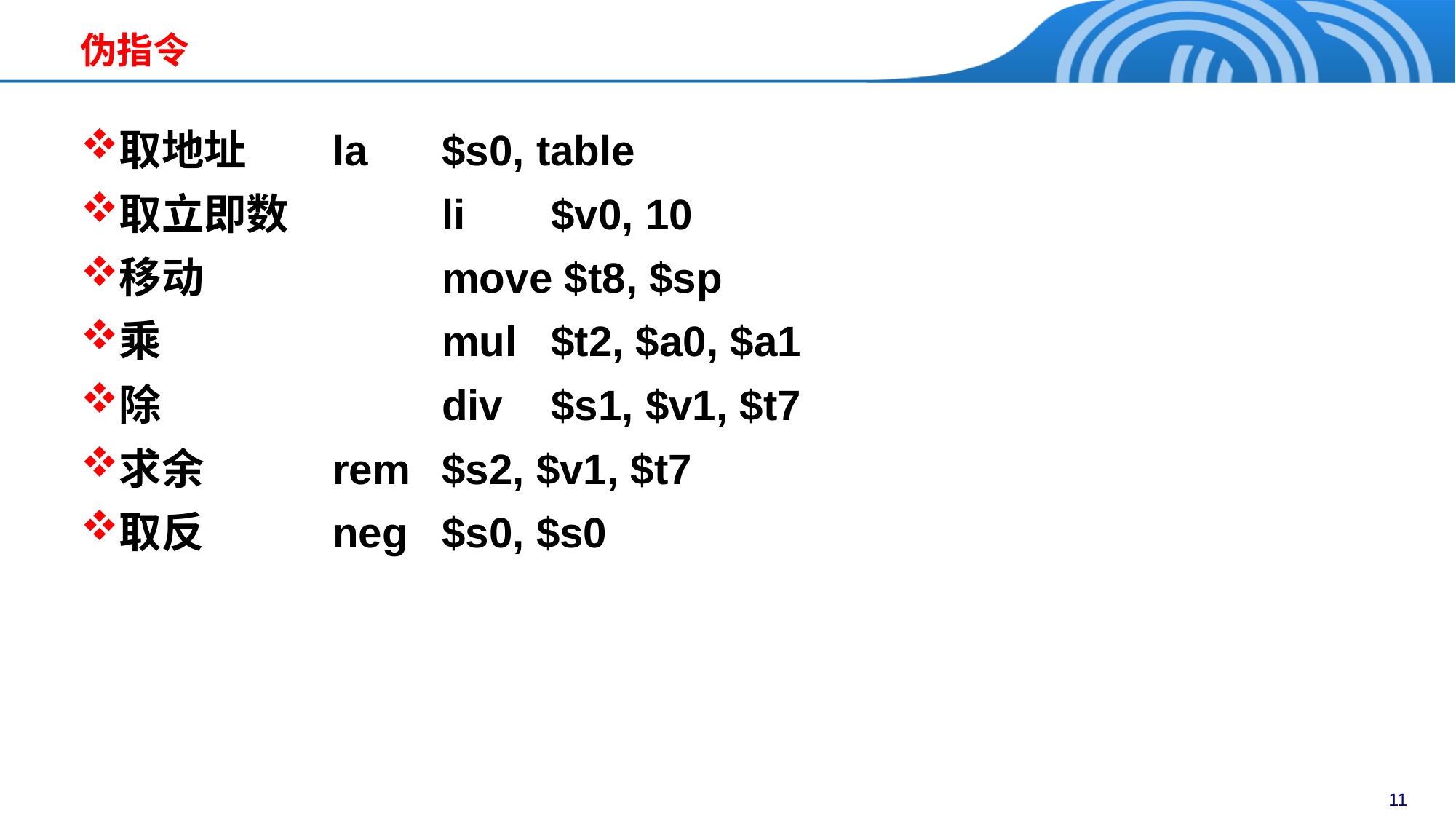

伪指令
取地址     	la 	$s0, table
取立即数		li  	$v0, 10
移动                 	move $t8, $sp
乘			mul 	$t2, $a0, $a1
除			div  	$s1, $v1, $t7
求余		rem 	$s2, $v1, $t7
取反		neg 	$s0, $s0